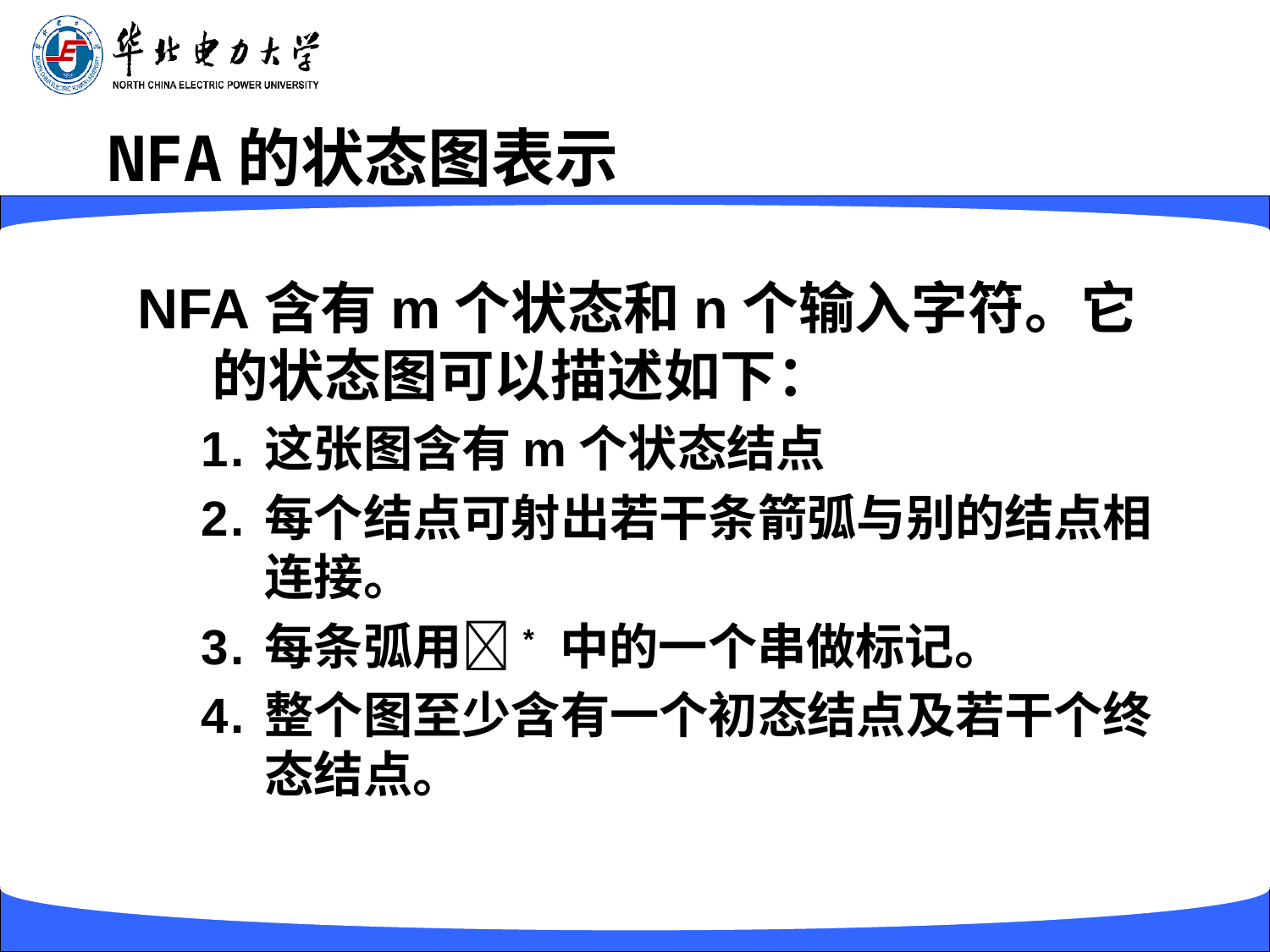

# NFA的状态图表示
NFA含有m个状态和n个输入字符。它的状态图可以描述如下：
这张图含有m个状态结点
每个结点可射出若干条箭弧与别的结点相连接。
每条弧用∑* 中的一个串做标记。
整个图至少含有一个初态结点及若干个终态结点。